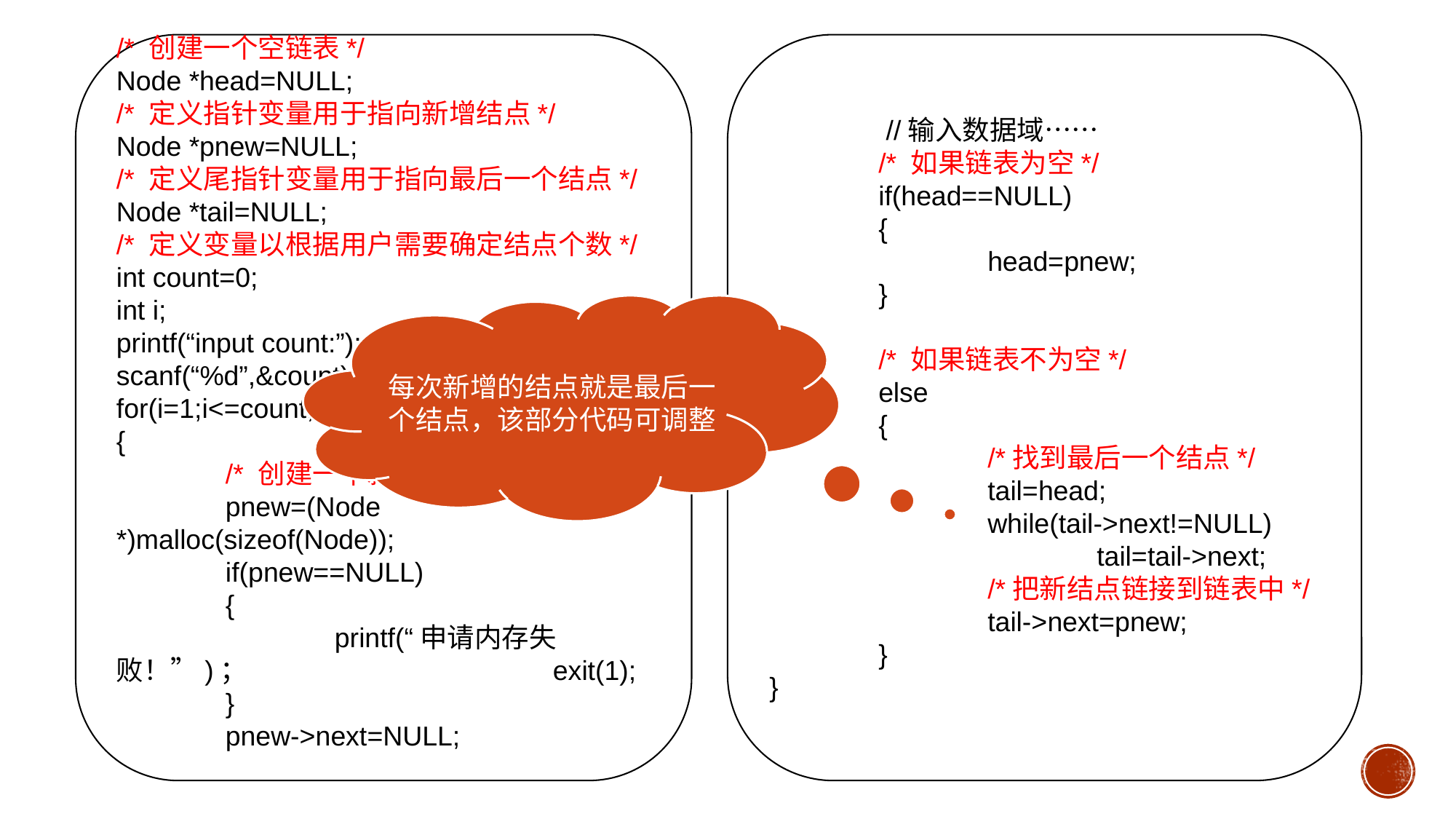

//输入数据域……
	/* 如果链表为空*/
	if(head==NULL)
	{
		head=pnew;
	}

	/* 如果链表不为空*/
	else
	{
		/*找到最后一个结点*/
		tail=head;
		while(tail->next!=NULL)
			tail=tail->next;
	 	/*把新结点链接到链表中*/
		tail->next=pnew;
	}
}
/* 创建一个空链表*/
Node *head=NULL;
/* 定义指针变量用于指向新增结点*/
Node *pnew=NULL;
/* 定义尾指针变量用于指向最后一个结点*/
Node *tail=NULL;
/* 定义变量以根据用户需要确定结点个数*/
int count=0;
int i;
printf(“input count:”);
scanf(“%d”,&count);
for(i=1;i<=count;i++)
{
	/* 创建一个新结点*/
	pnew=(Node *)malloc(sizeof(Node));
	if(pnew==NULL)
	{
		printf(“申请内存失败！”)；			exit(1);
	}
	pnew->next=NULL;

每次新增的结点就是最后一个结点，该部分代码可调整